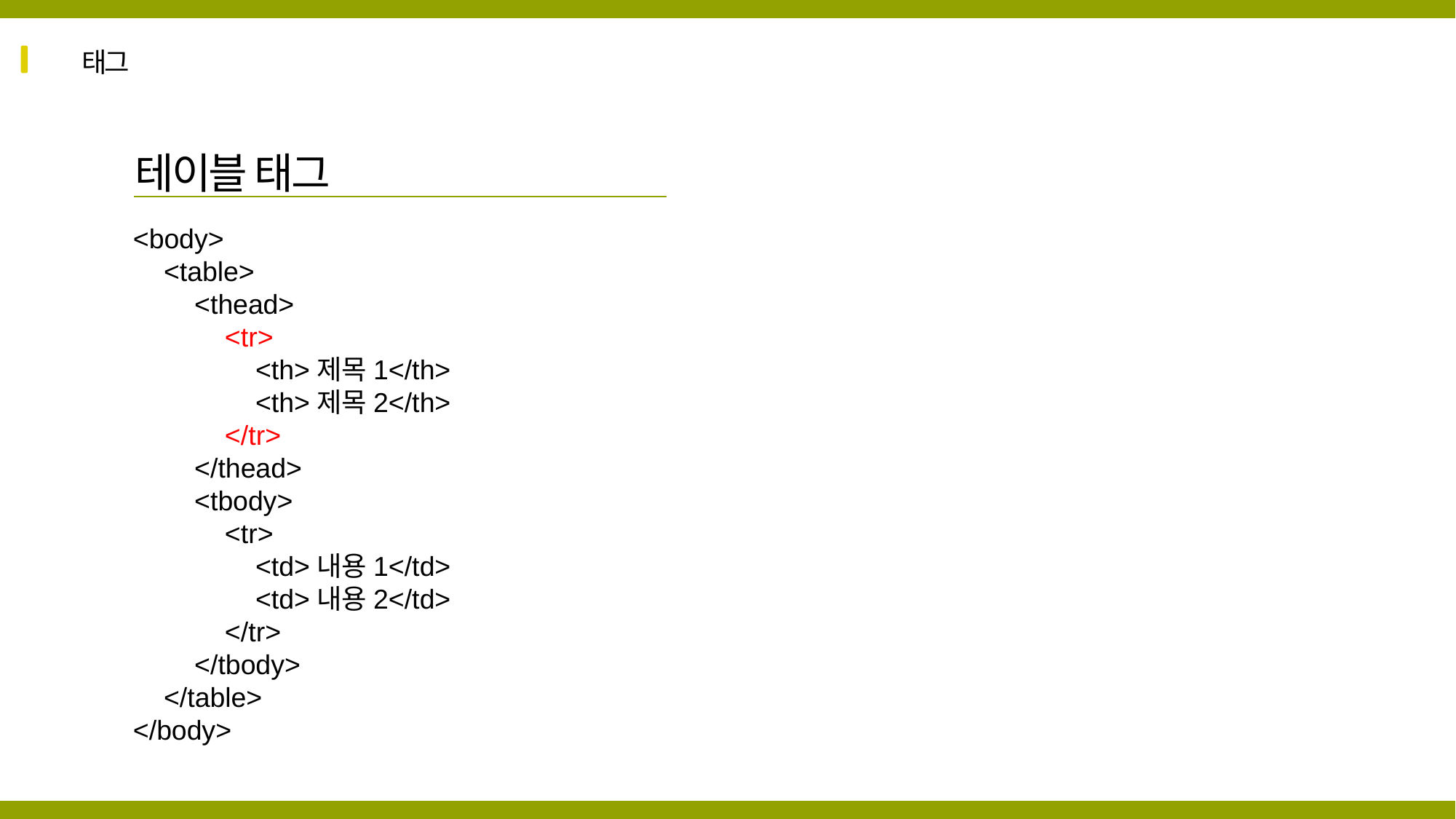

태그

테이블 태그
<body>
    <table>
        <thead>
            <tr>
                <th>제목1</th>
                <th>제목2</th>
            </tr>
        </thead>
        <tbody>
            <tr>
                <td>내용1</td>
                <td>내용2</td>
            </tr>
        </tbody>
    </table>
</body>